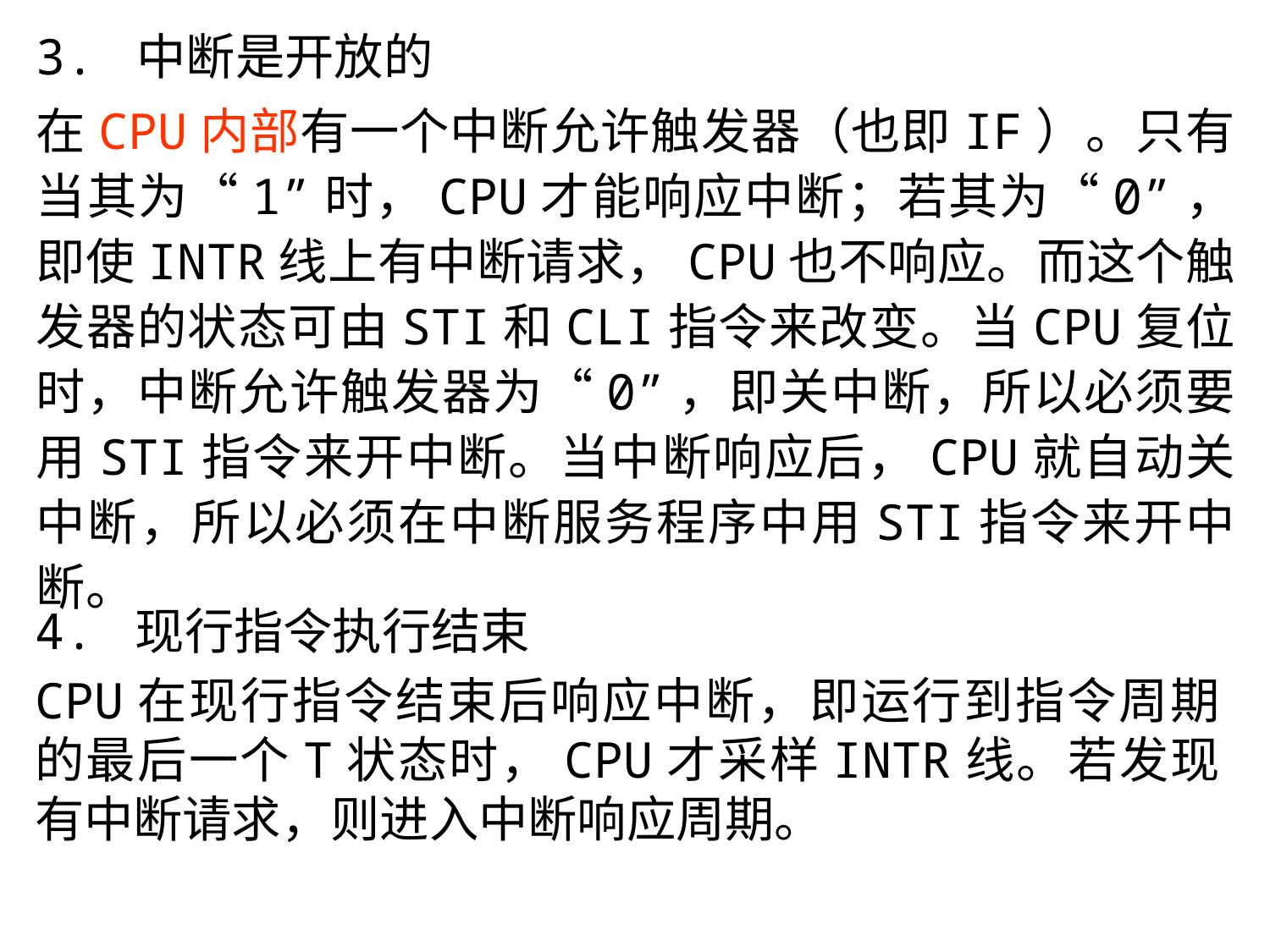

3. 中断是开放的
在CPU内部有一个中断允许触发器（也即IF）。只有当其为“1”时，CPU才能响应中断；若其为“0”，即使INTR线上有中断请求，CPU也不响应。而这个触发器的状态可由STI和CLI指令来改变。当CPU复位时，中断允许触发器为“0”，即关中断，所以必须要用STI指令来开中断。当中断响应后，CPU就自动关中断，所以必须在中断服务程序中用STI指令来开中断。
#
4. 现行指令执行结束
CPU在现行指令结束后响应中断，即运行到指令周期的最后一个T状态时，CPU才采样INTR线。若发现有中断请求，则进入中断响应周期。